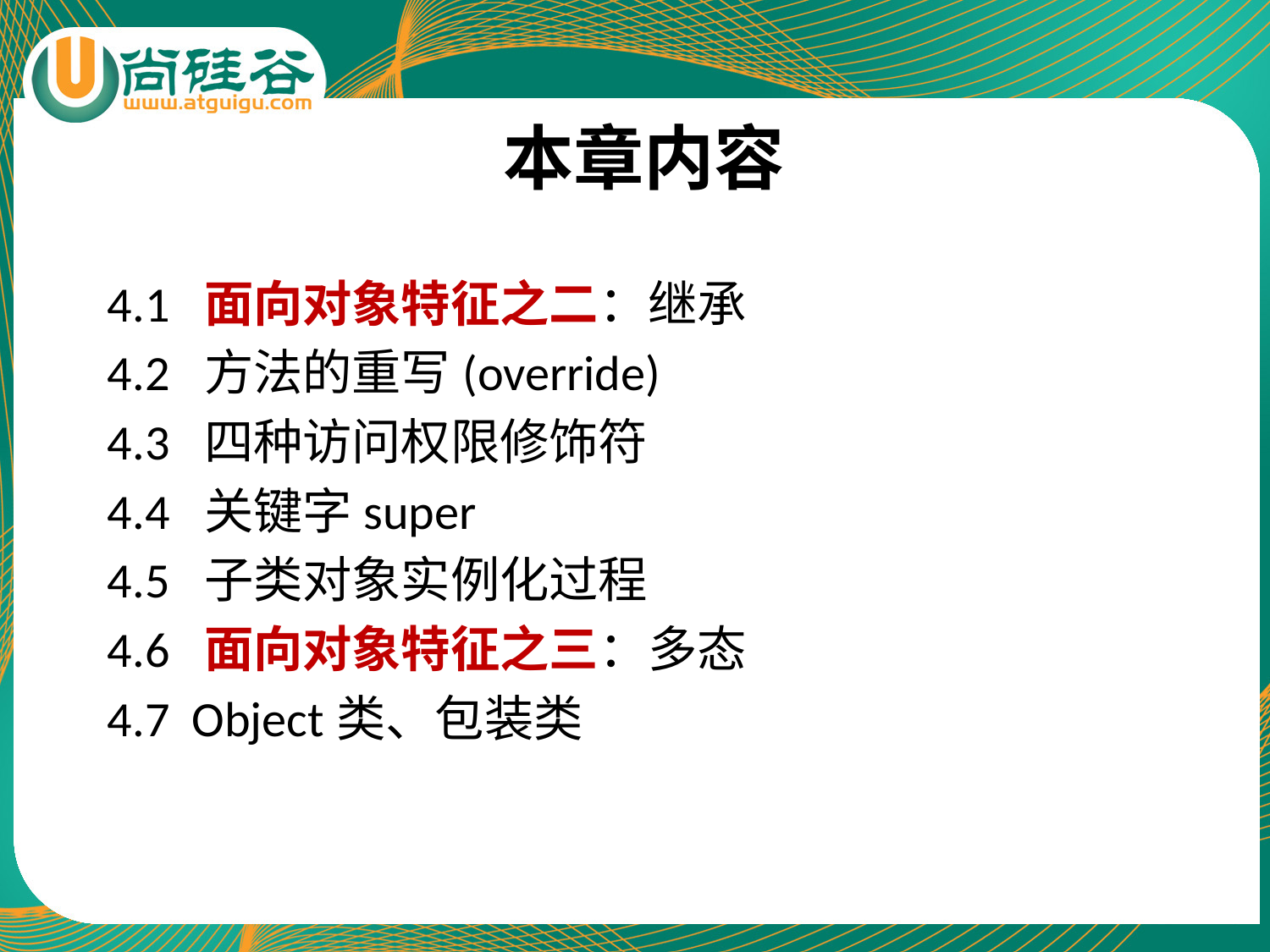

# 本章内容
4.1  面向对象特征之二：继承
4.2  方法的重写(override)
4.3  四种访问权限修饰符
4.4  关键字super
4.5  子类对象实例化过程
4.6  面向对象特征之三：多态
4.7  Object类、包装类